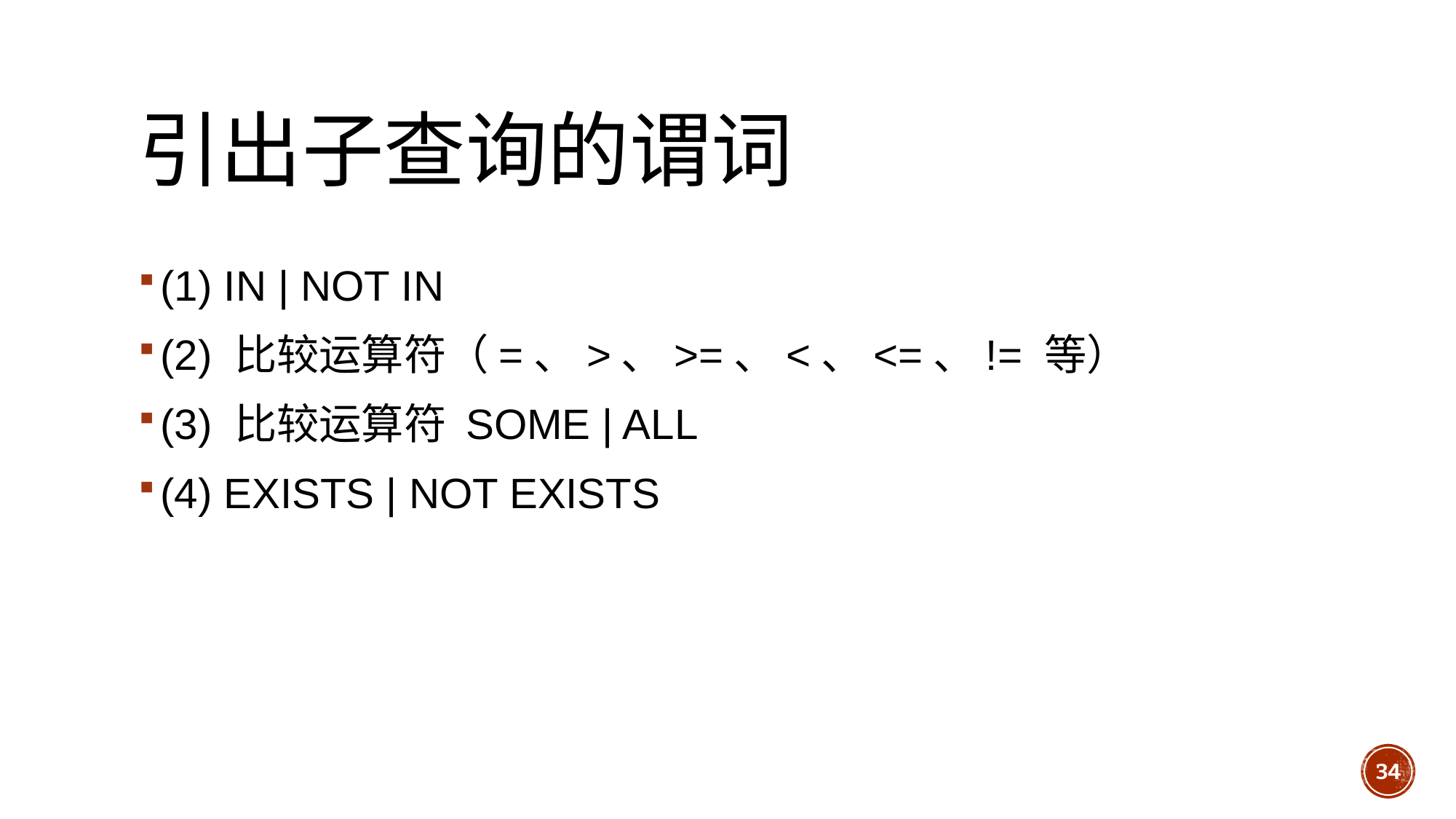

# 引出子查询的谓词
(1) IN | NOT IN
(2) 比较运算符（=、>、>=、<、<=、!= 等）
(3) 比较运算符 SOME | ALL
(4) EXISTS | NOT EXISTS

34